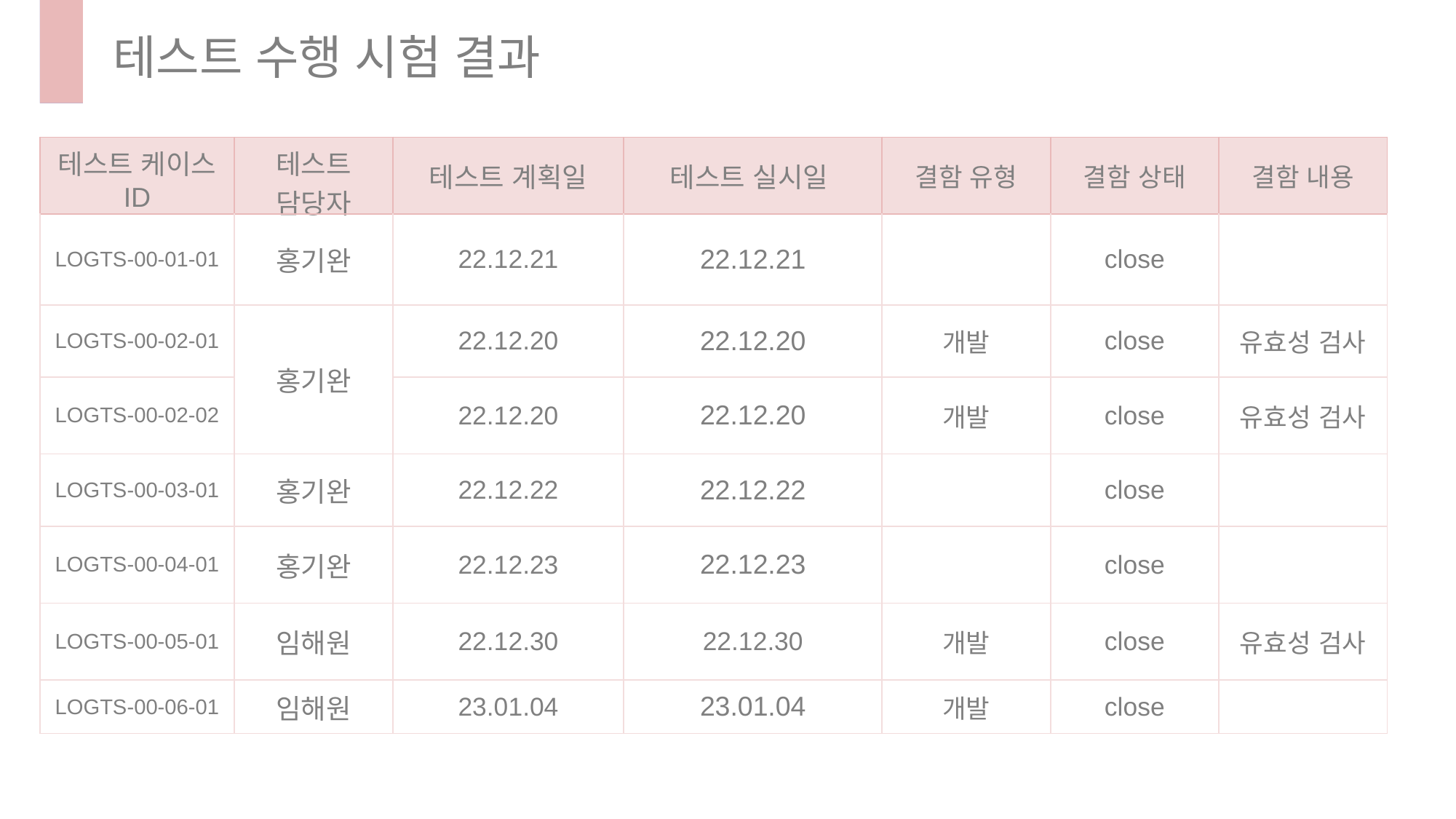

테스트 수행 시험 결과
| 테스트 케이스 ID | 테스트 담당자 | 테스트 계획일 | 테스트 실시일 | 결함 유형 | 결함 상태 | 결함 내용 |
| --- | --- | --- | --- | --- | --- | --- |
| LOGTS-00-01-01 | 홍기완 | 22.12.21 | 22.12.21 |  | close |  |
| LOGTS-00-02-01 | 홍기완 | 22.12.20 | 22.12.20 | 개발 | close | 유효성 검사 |
| LOGTS-00-02-02 |  | 22.12.20 | 22.12.20 | 개발 | close | 유효성 검사 |
| LOGTS-00-03-01 | 홍기완 | 22.12.22 | 22.12.22 |  | close |  |
| LOGTS-00-04-01 | 홍기완 | 22.12.23 | 22.12.23 |  | close |  |
| LOGTS-00-05-01 | 임해원 | 22.12.30 | 22.12.30 | 개발 | close | 유효성 검사 |
| LOGTS-00-06-01 | 임해원 | 23.01.04 | 23.01.04 | 개발 | close |  |